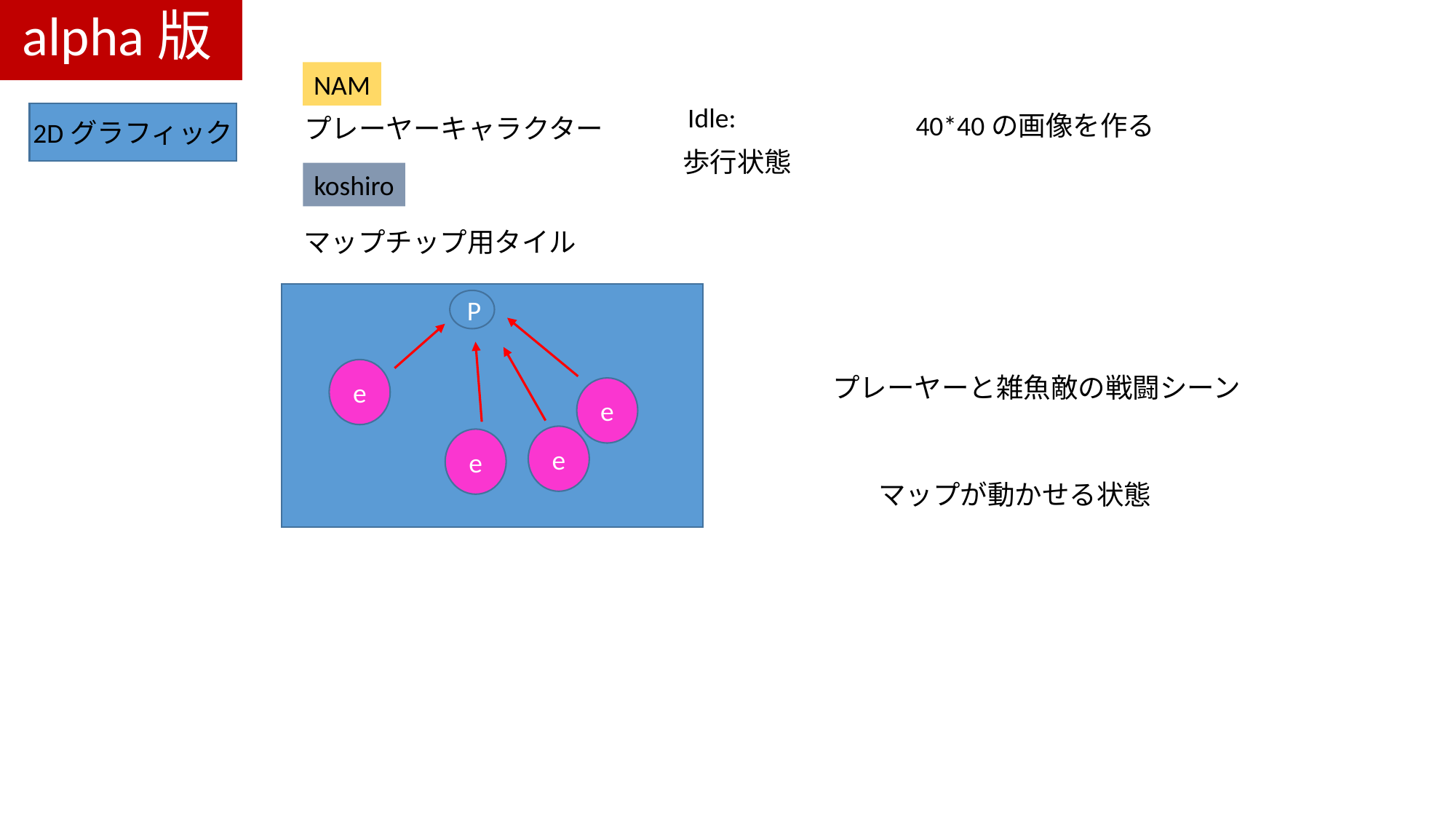

alpha版
NAM
Idle:

2Dグラフィック
40*40の画像を作る
プレーヤーキャラクター
歩行状態
koshiro
マップチップ用タイル

P
e
プレーヤーと雑魚敵の戦闘シーン
e
e
e
マップが動かせる状態